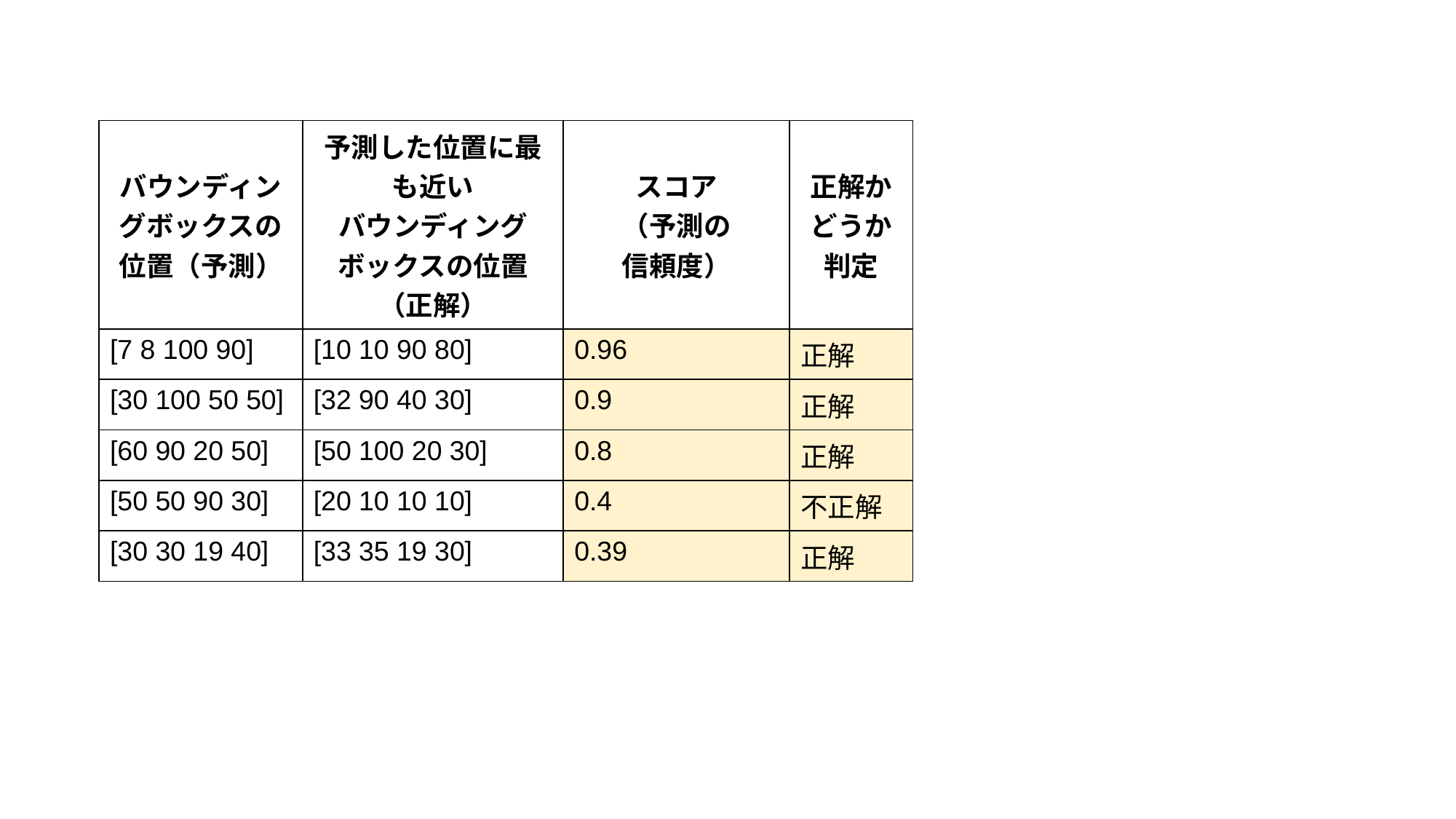

| バウンディングボックスの位置（予測） | 予測した位置に最も近い バウンディングボックスの位置（正解） | スコア （予測の 信頼度） | 正解かどうか判定 |
| --- | --- | --- | --- |
| [7 8 100 90] | [10 10 90 80] | 0.96 | 正解 |
| [30 100 50 50] | [32 90 40 30] | 0.9 | 正解 |
| [60 90 20 50] | [50 100 20 30] | 0.8 | 正解 |
| [50 50 90 30] | [20 10 10 10] | 0.4 | 不正解 |
| [30 30 19 40] | [33 35 19 30] | 0.39 | 正解 |